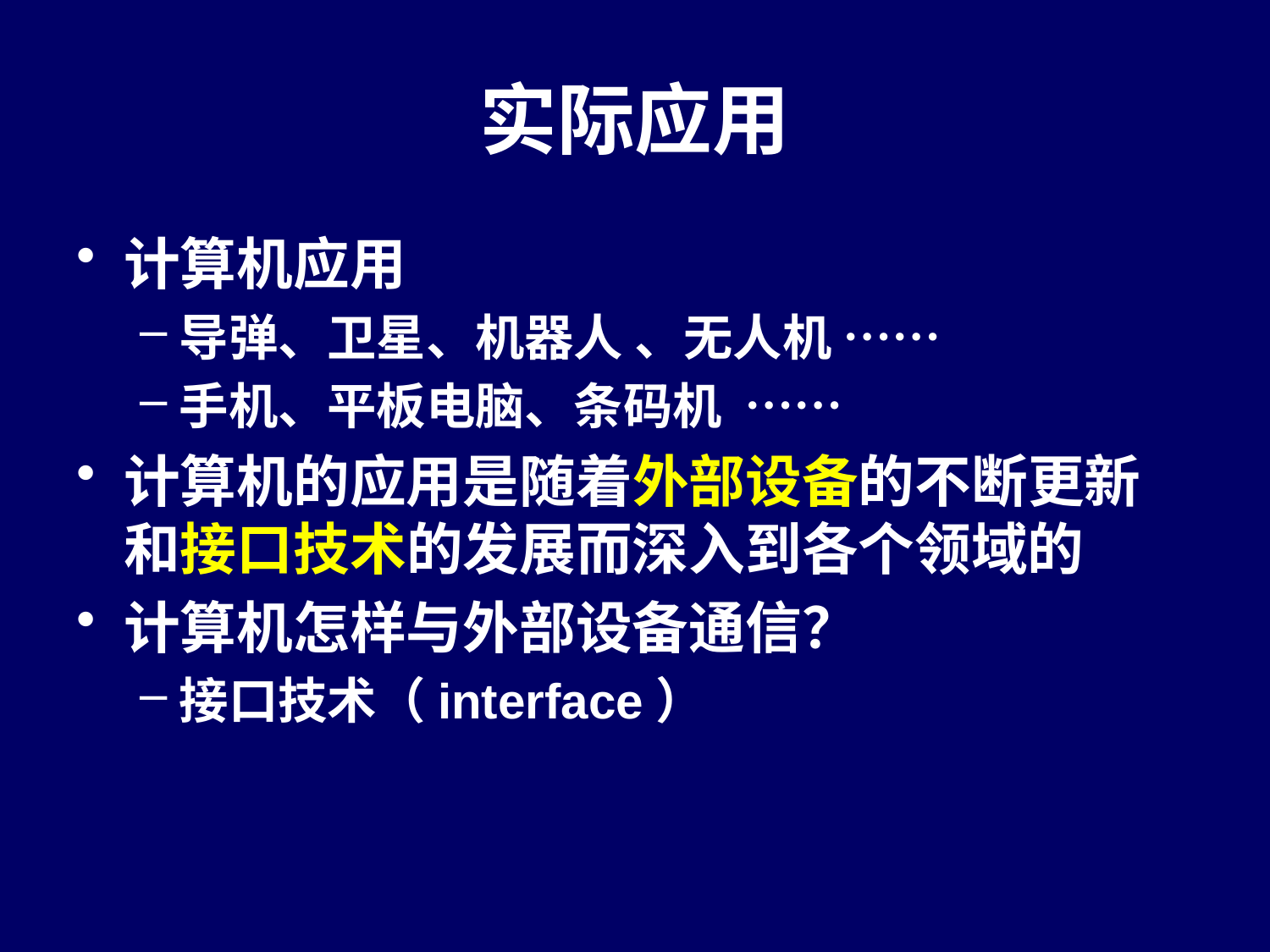

# 实际应用
计算机应用
导弹、卫星、机器人 、无人机 ……
手机、平板电脑、条码机  ……
计算机的应用是随着外部设备的不断更新和接口技术的发展而深入到各个领域的
计算机怎样与外部设备通信？
接口技术（interface）